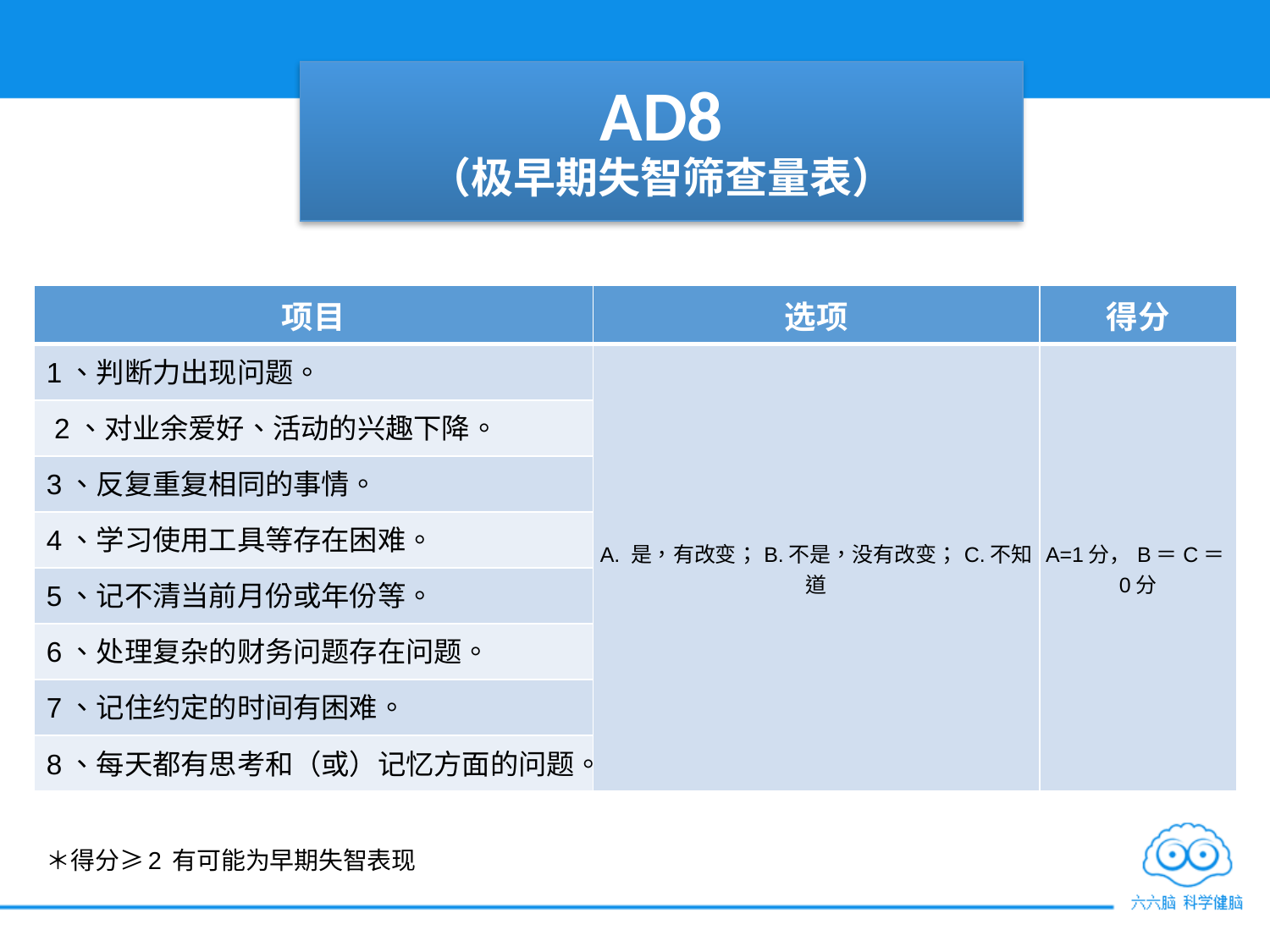

# AD8 （极早期失智筛查量表）
| 项目 | 选项 | 得分 |
| --- | --- | --- |
| 1、判断力出现问题。 | A. 是，有改变；B.不是，没有改变；C.不知道 | A=1分，B＝C＝0分 |
| 2、对业余爱好、活动的兴趣下降。 |  |  |
| 3、反复重复相同的事情。 |  |  |
| 4、学习使用工具等存在困难。 |  |  |
| 5、记不清当前月份或年份等。 |  |  |
| 6、处理复杂的财务问题存在问题。 |  |  |
| 7、记住约定的时间有困难。 |  |  |
| 8、每天都有思考和（或）记忆方面的问题。 |  |  |

＊得分≥2 有可能为早期失智表现